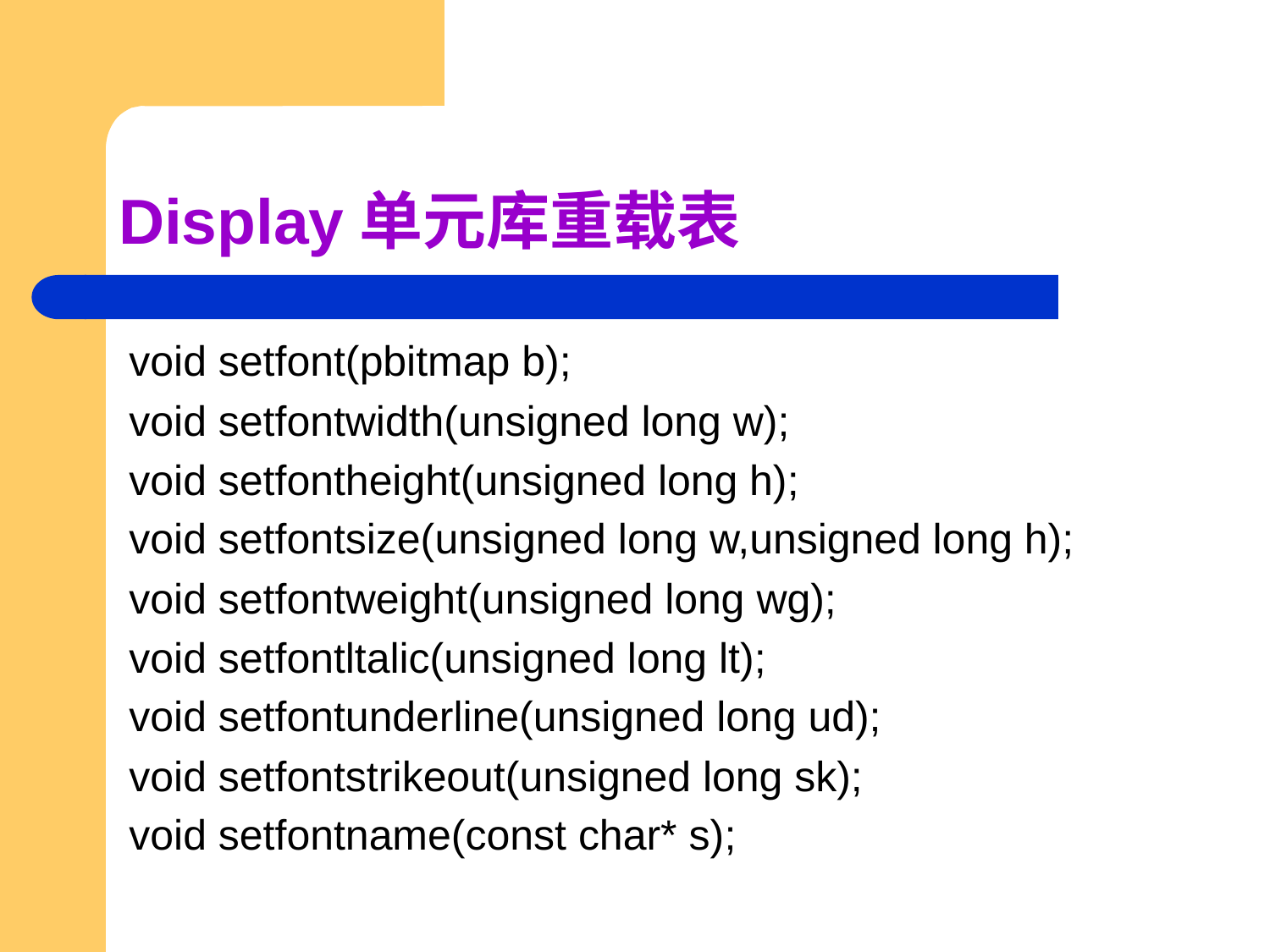

# Display单元库重载表
void setfont(pbitmap b);
void setfontwidth(unsigned long w);
void setfontheight(unsigned long h);
void setfontsize(unsigned long w,unsigned long h);
void setfontweight(unsigned long wg);
void setfontltalic(unsigned long lt);
void setfontunderline(unsigned long ud);
void setfontstrikeout(unsigned long sk);
void setfontname(const char* s);